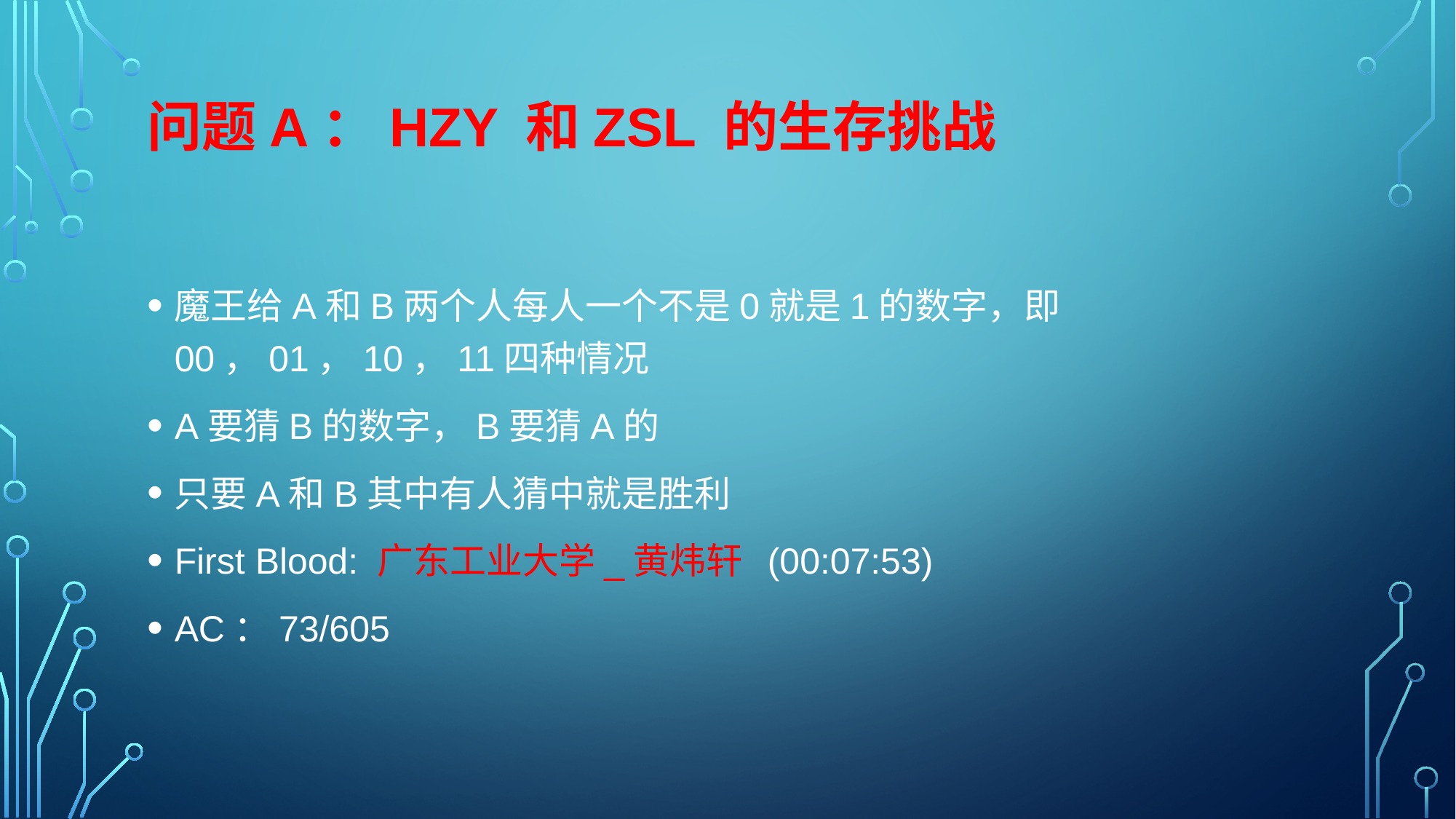

# 问题A：hzy 和zsl 的生存挑战
魔王给A和B两个人每人一个不是0就是1的数字，即00，01，10，11四种情况
A要猜B的数字，B要猜A的
只要A和B其中有人猜中就是胜利
First Blood: 广东工业大学_黄炜轩  (00:07:53)
AC：73/605